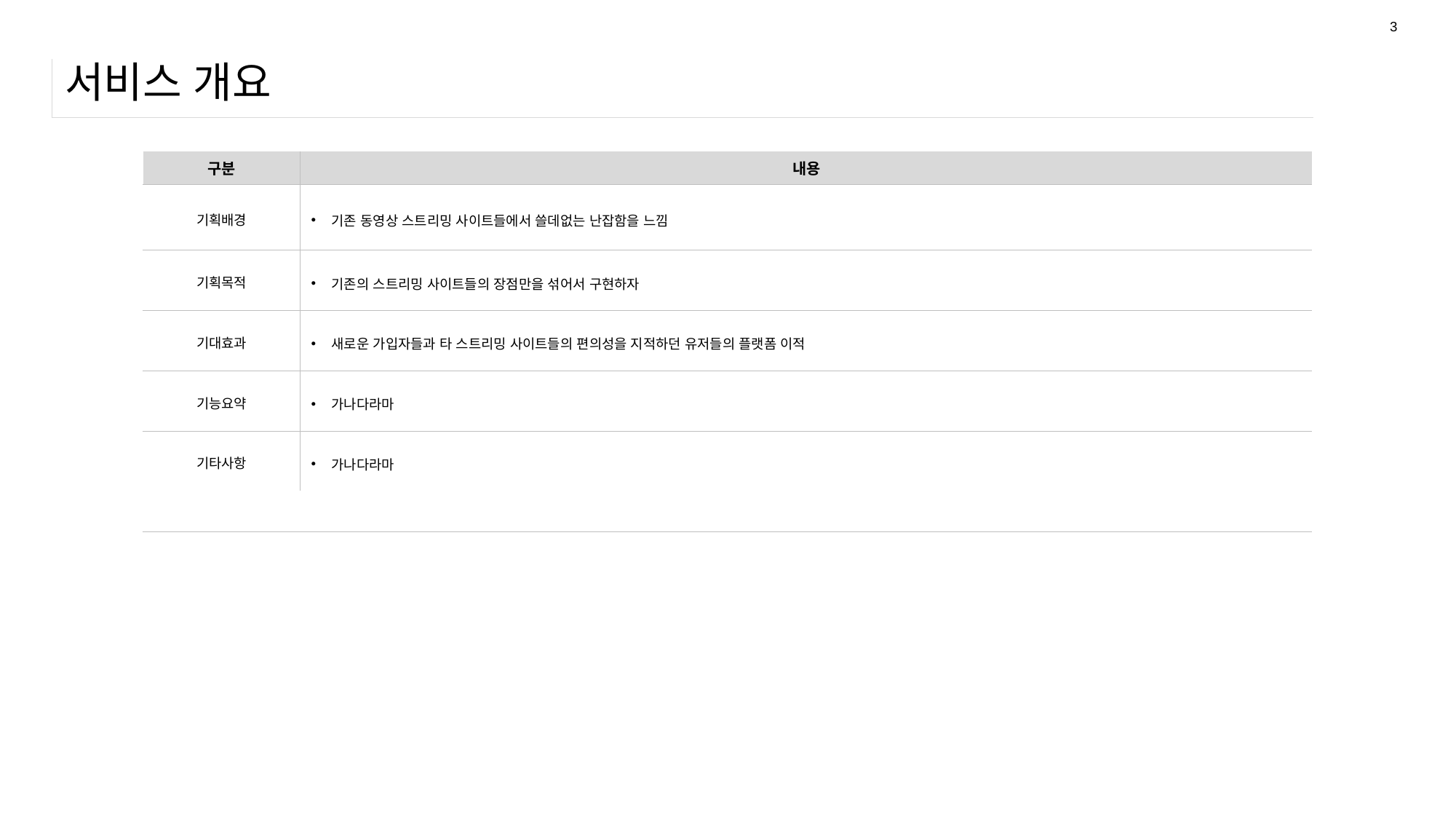

3
# 서비스 개요
| 구분 | 내용 |
| --- | --- |
| 기획배경 | 기존 동영상 스트리밍 사이트들에서 쓸데없는 난잡함을 느낌 |
| 기획목적 | 기존의 스트리밍 사이트들의 장점만을 섞어서 구현하자 |
| 기대효과 | 새로운 가입자들과 타 스트리밍 사이트들의 편의성을 지적하던 유저들의 플랫폼 이적 |
| 기능요약 | 가나다라마 |
| 기타사항 | 가나다라마 |
|  |  |